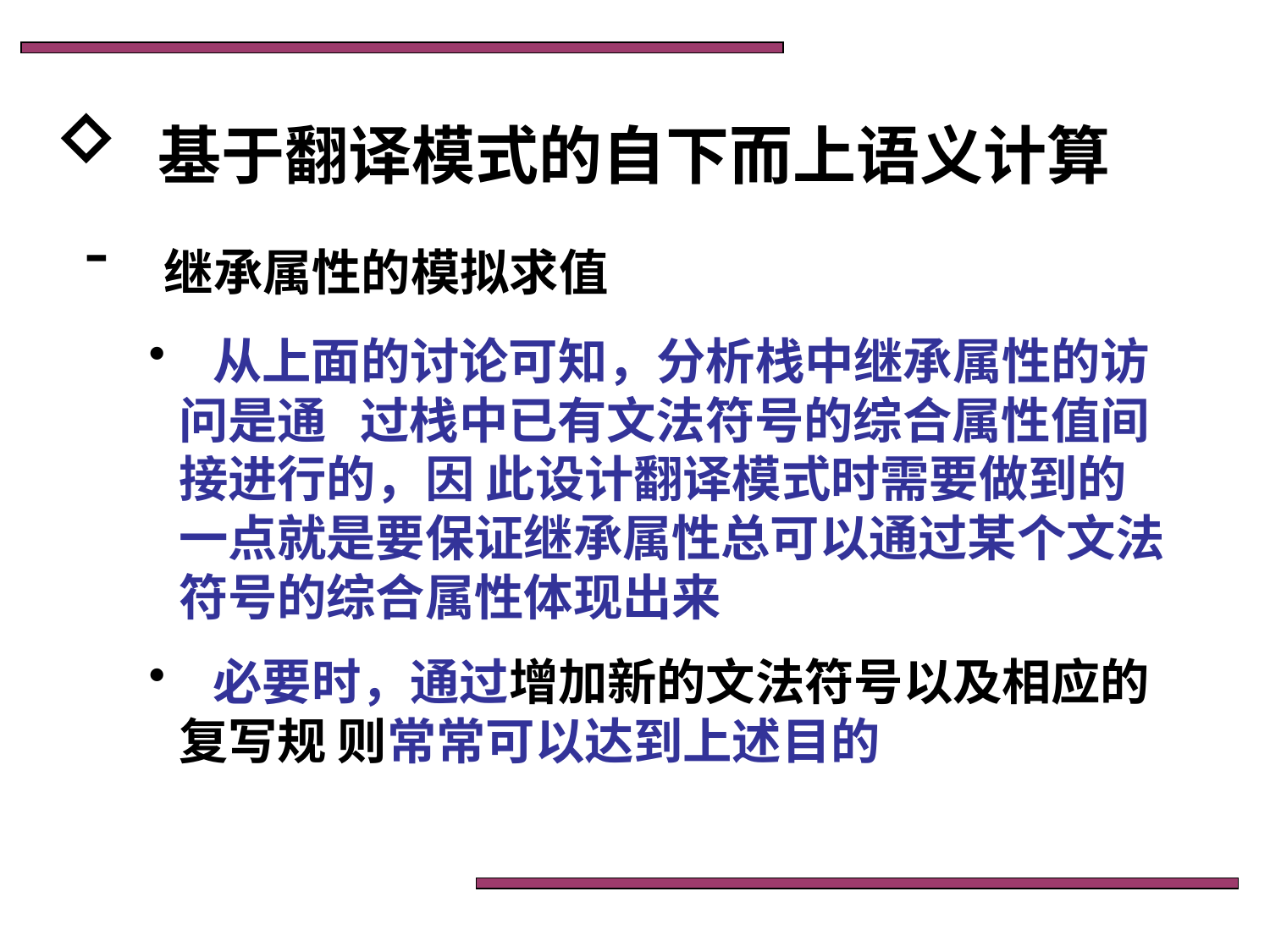

基于翻译模式的自下而上语义计算

  继承属性的模拟求值

  从上面的讨论可知，分析栈中继承属性的访问是通   过栈中已有文法符号的综合属性值间接进行的，因 此设计翻译模式时需要做到的一点就是要保证继承属性总可以通过某个文法符号的综合属性体现出来

  必要时，通过增加新的文法符号以及相应的复写规 则常常可以达到上述目的